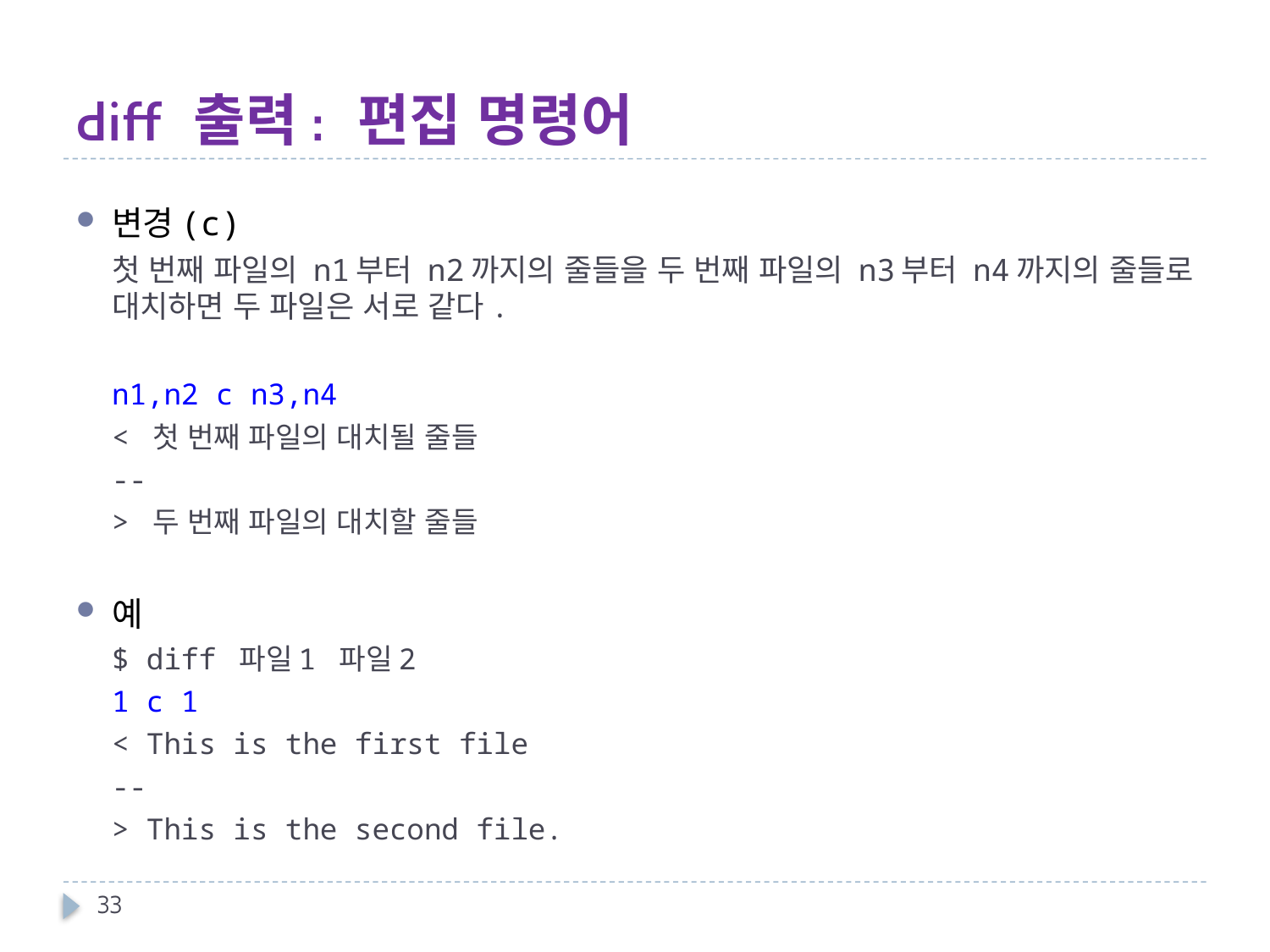

# diff 출력: 편집 명령어
변경(c)
첫 번째 파일의 n1부터 n2까지의 줄들을 두 번째 파일의 n3부터 n4까지의 줄들로 대치하면 두 파일은 서로 같다.

n1,n2 c n3,n4
< 첫 번째 파일의 대치될 줄들
--
> 두 번째 파일의 대치할 줄들

예
$ diff 파일1 파일2
1 c 1
< This is the first file
--
> This is the second file.

33